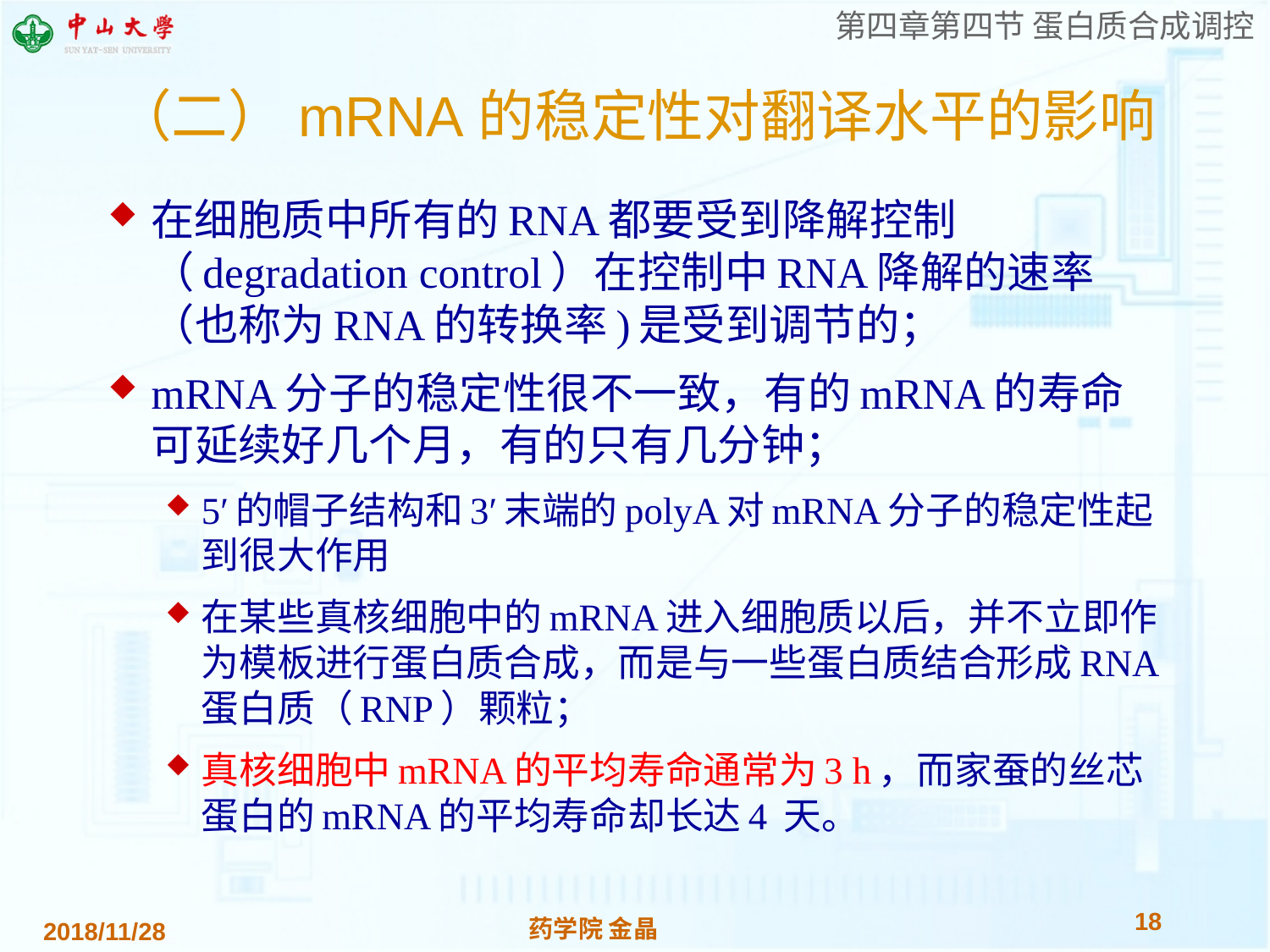

# （二）mRNA的稳定性对翻译水平的影响
在细胞质中所有的RNA都要受到降解控制（degradation control）在控制中RNA降解的速率（也称为RNA的转换率)是受到调节的；
mRNA分子的稳定性很不一致，有的mRNA的寿命可延续好几个月，有的只有几分钟；
5′的帽子结构和3′末端的polyA对mRNA分子的稳定性起到很大作用
在某些真核细胞中的mRNA进入细胞质以后，并不立即作为模板进行蛋白质合成，而是与一些蛋白质结合形成RNA蛋白质（RNP）颗粒；
真核细胞中mRNA的平均寿命通常为3 h，而家蚕的丝芯蛋白的mRNA的平均寿命却长达4 天。

18
药学院 金晶
2018/11/28